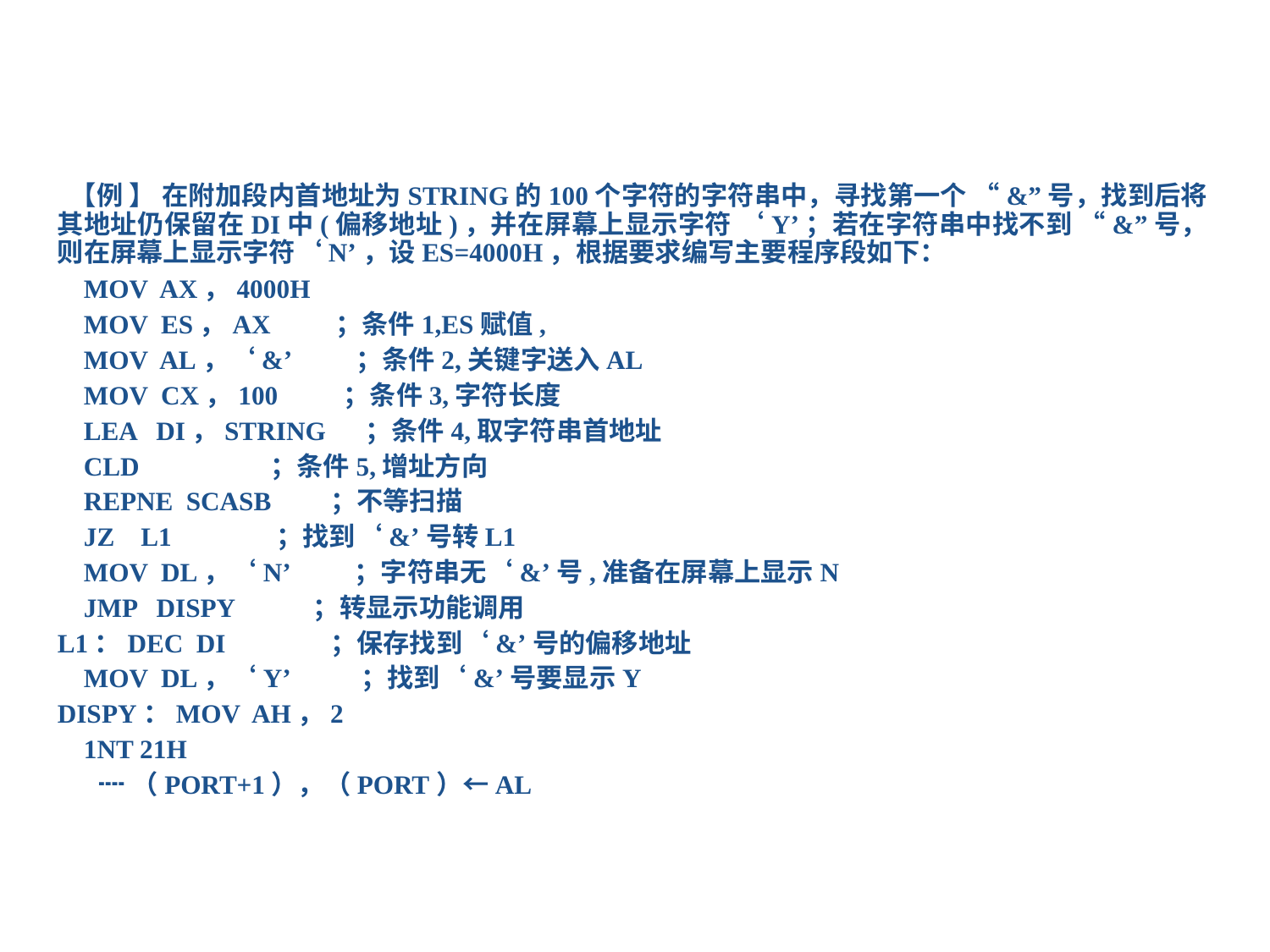

【例 】 在附加段内首地址为STRING的100个字符的字符串中，寻找第一个 “&”号，找到后将其地址仍保留在DI中(偏移地址)，并在屏幕上显示字符 ‘Y’；若在字符串中找不到 “&”号，则在屏幕上显示字符‘N’，设ES=4000H，根据要求编写主要程序段如下：
    MOV  AX，4000H
    MOV  ES，AX         ；条件1,ES赋值,
    MOV  AL，‘&’         ；条件2,关键字送入AL
    MOV  CX，100         ；条件3,字符长度
    LEA   DI，STRING     ；条件4,取字符串首地址
    CLD                   ；条件5,增址方向
    REPNE  SCASB        ；不等扫描
    JZ    L1               ；找到‘&’号转L1
    MOV  DL，‘N’         ；字符串无‘&’号,准备在屏幕上显示N
    JMP   DISPY           ；转显示功能调用
L1：DEC  DI               ；保存找到‘&’号的偏移地址
    MOV  DL，‘Y’          ；找到‘&’号要显示Y
DISPY：MOV  AH，2
    1NT 21H
       ┉（PORT+1），（PORT）←AL